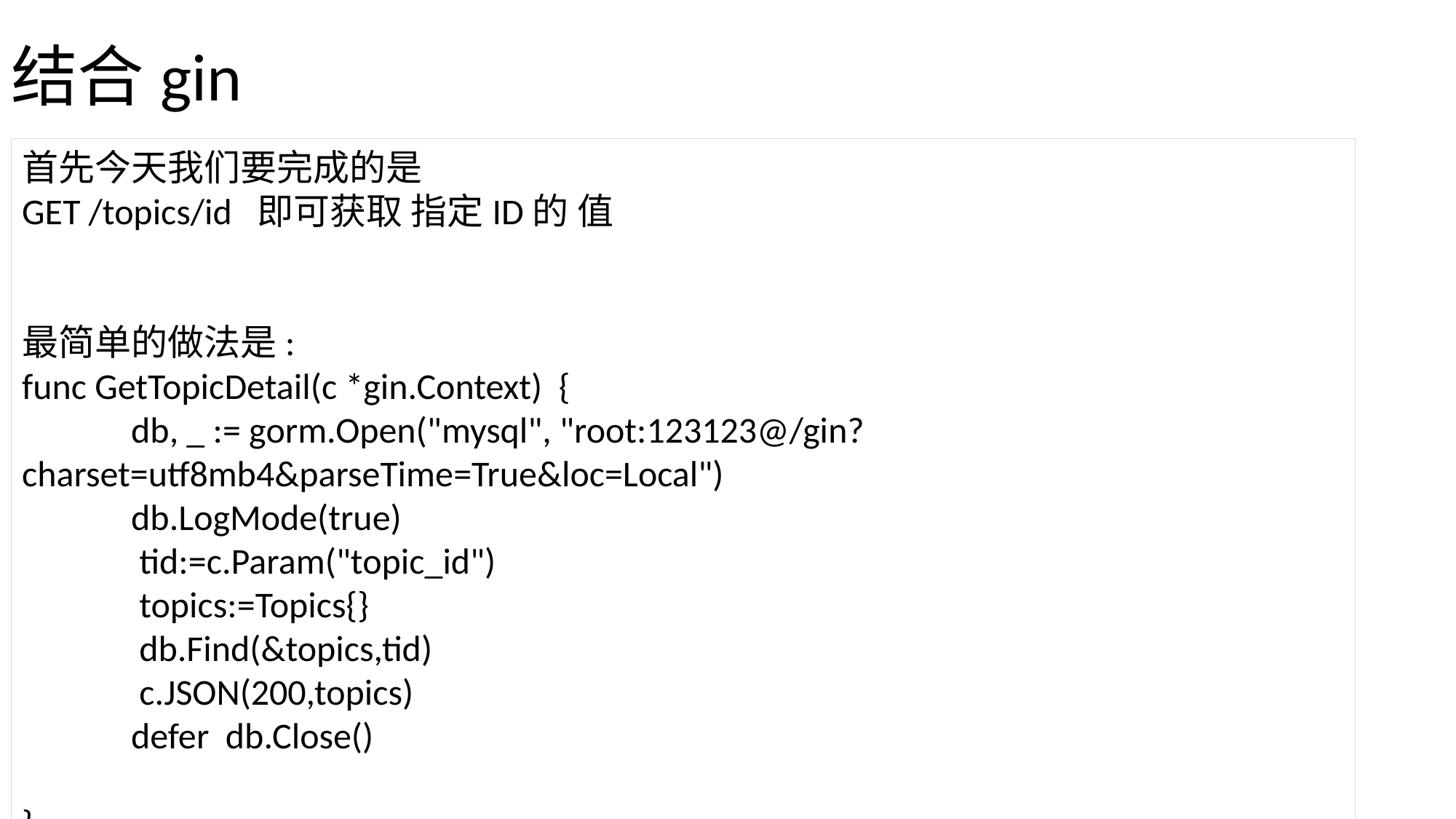

# 结合gin
首先今天我们要完成的是
GET /topics/id  即可获取 指定ID的 值

最简单的做法是:
func GetTopicDetail(c *gin.Context)  {
	db, _ := gorm.Open("mysql", "root:123123@/gin?charset=utf8mb4&parseTime=True&loc=Local")
	db.LogMode(true)
	 tid:=c.Param("topic_id")
	 topics:=Topics{}
	 db.Find(&topics,tid)
	 c.JSON(200,topics)
	defer  db.Close()

}